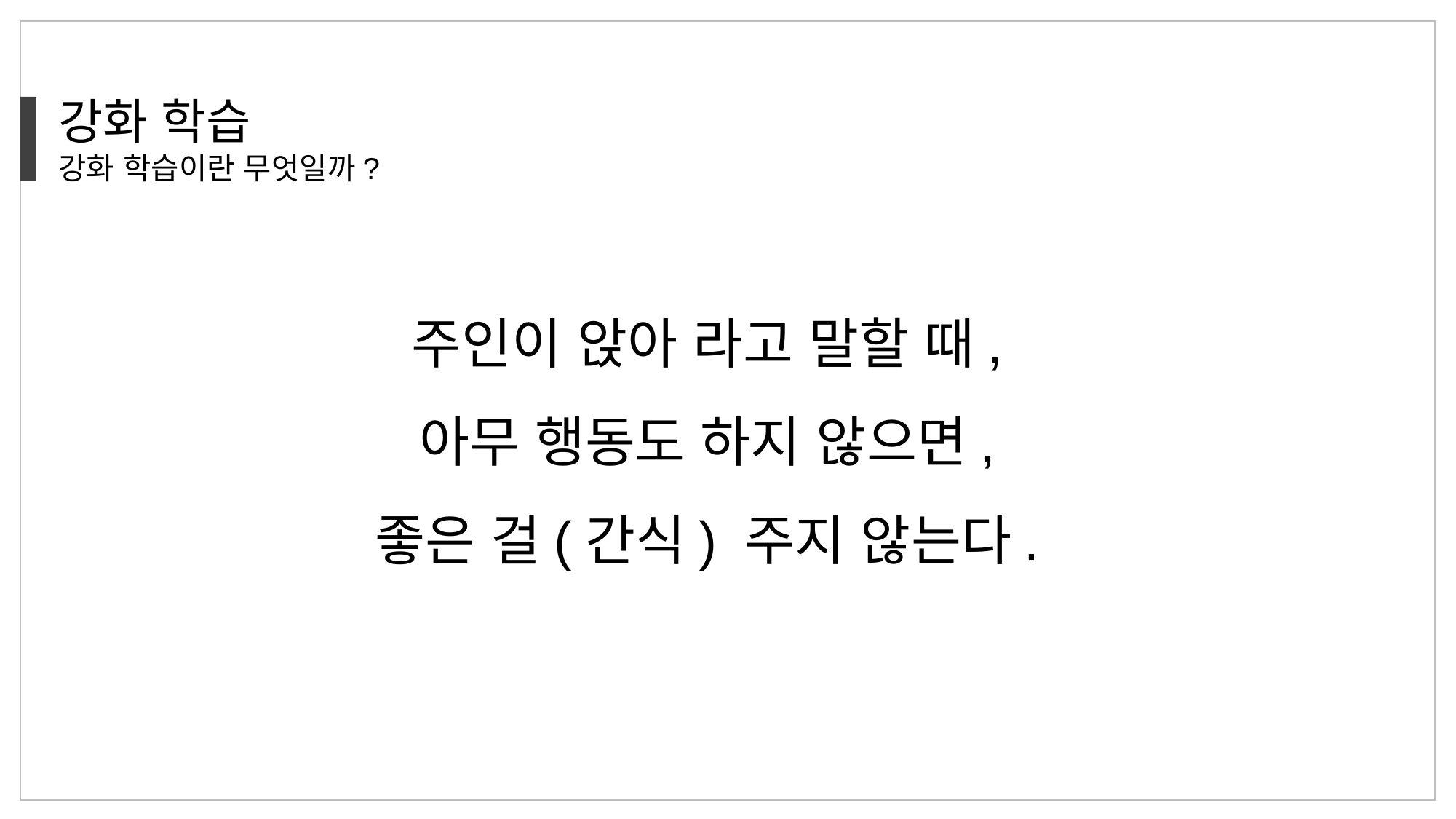

강화 학습
강화 학습이란 무엇일까?

주인이 앉아 라고 말할 때,
아무 행동도 하지 않으면,
좋은 걸(간식) 주지 않는다.